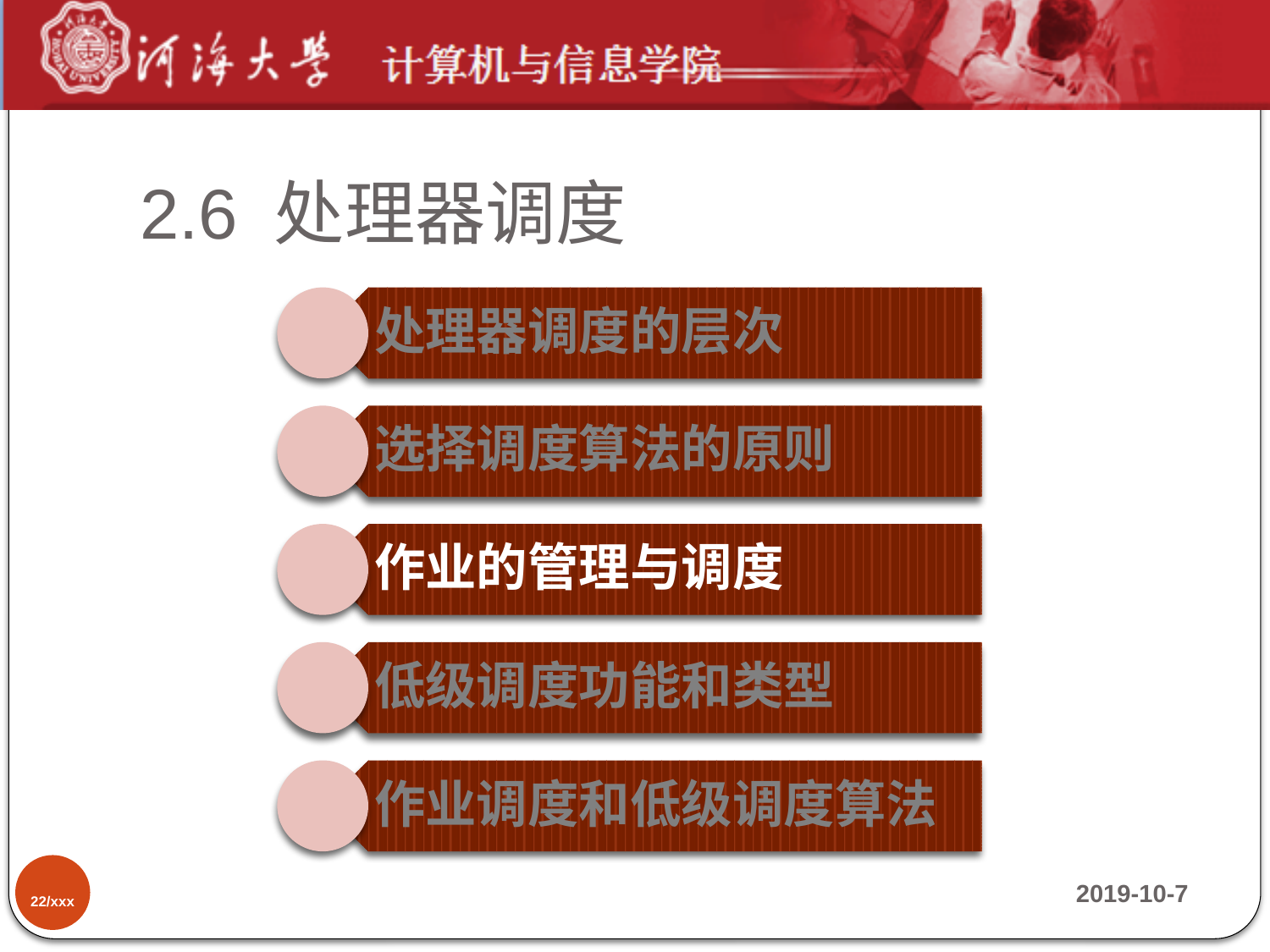

# 2.6 处理器调度
处理器调度的层次
选择调度算法的原则
作业的管理与调度
低级调度功能和类型
作业调度和低级调度算法
22/xxx
2019-10-7